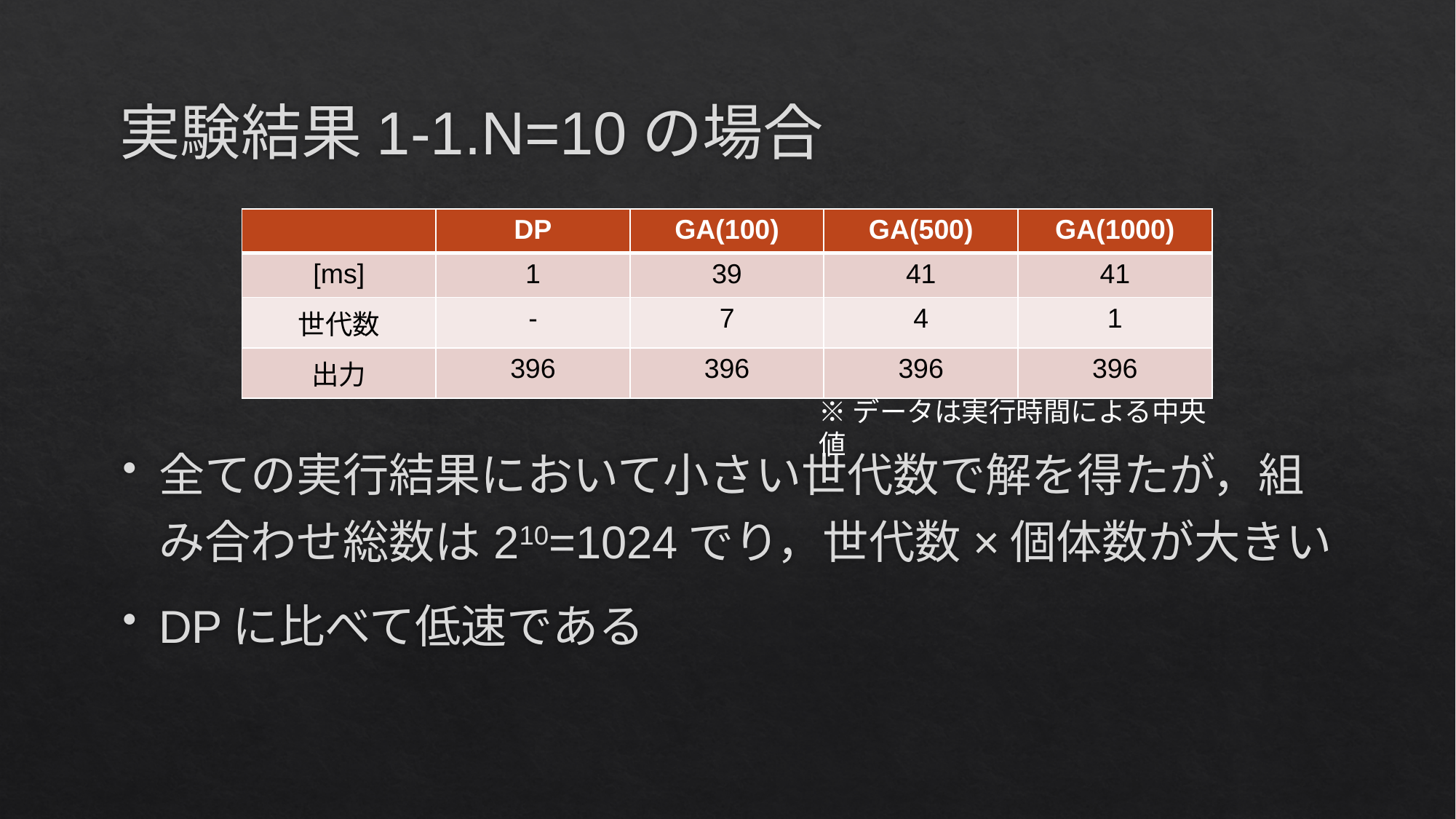

# 実験結果1-1.N=10の場合
|  | DP | GA(100) | GA(500) | GA(1000) |
| --- | --- | --- | --- | --- |
| [ms] | 1 | 39 | 41 | 41 |
| 世代数 | - | 7 | 4 | 1 |
| 出力 | 396 | 396 | 396 | 396 |
※データは実行時間による中央値
全ての実行結果において小さい世代数で解を得たが，組み合わせ総数は210=1024でり，世代数×個体数が大きい
DPに比べて低速である